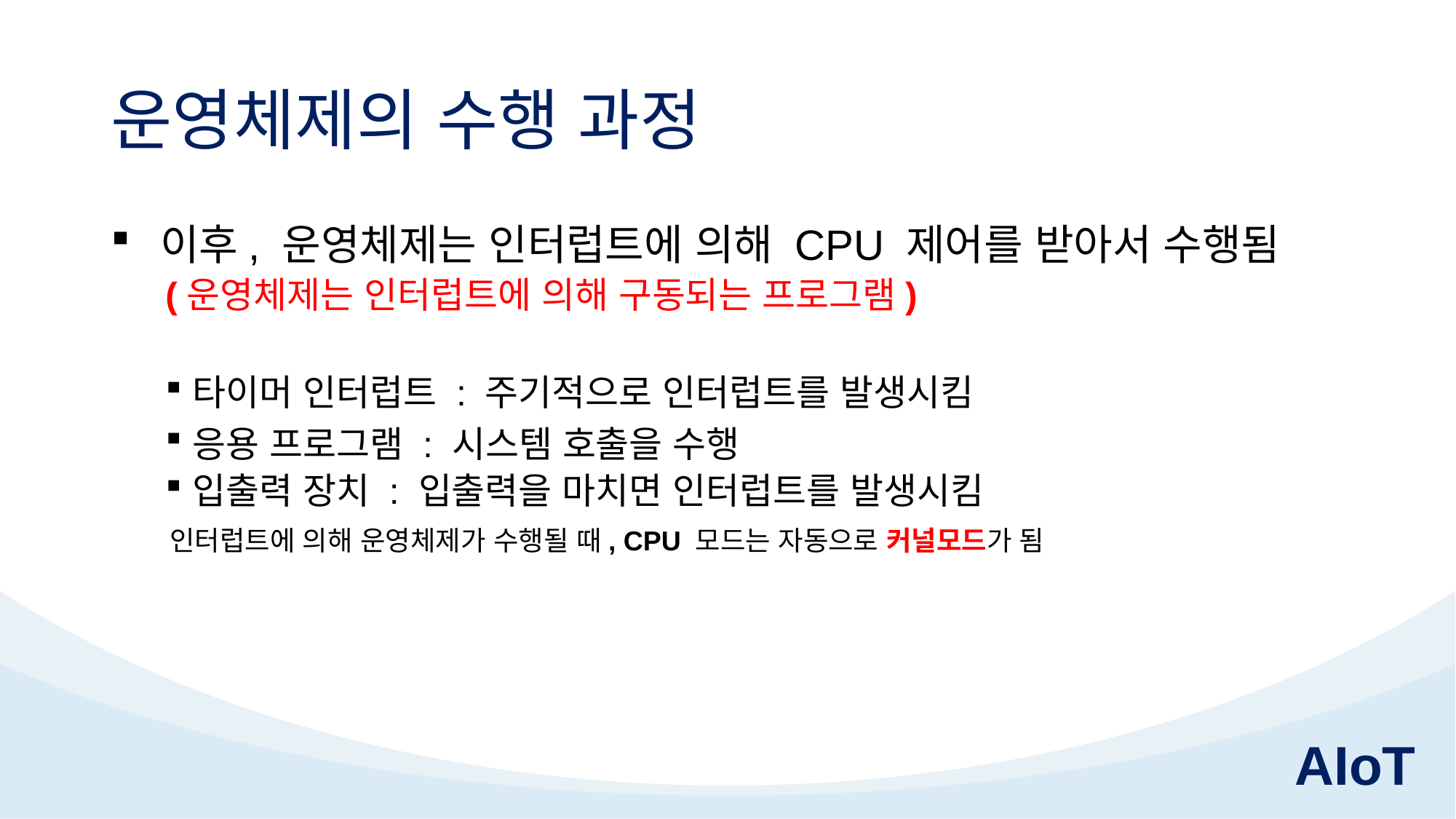

# 운영체제의 수행 과정
 이후, 운영체제는 인터럽트에 의해 CPU 제어를 받아서 수행됨
(운영체제는 인터럽트에 의해 구동되는 프로그램)

타이머 인터럽트 : 주기적으로 인터럽트를 발생시킴
응용 프로그램 : 시스템 호출을 수행
입출력 장치 : 입출력을 마치면 인터럽트를 발생시킴

인터럽트에 의해 운영체제가 수행될 때, CPU 모드는 자동으로 커널모드가 됨